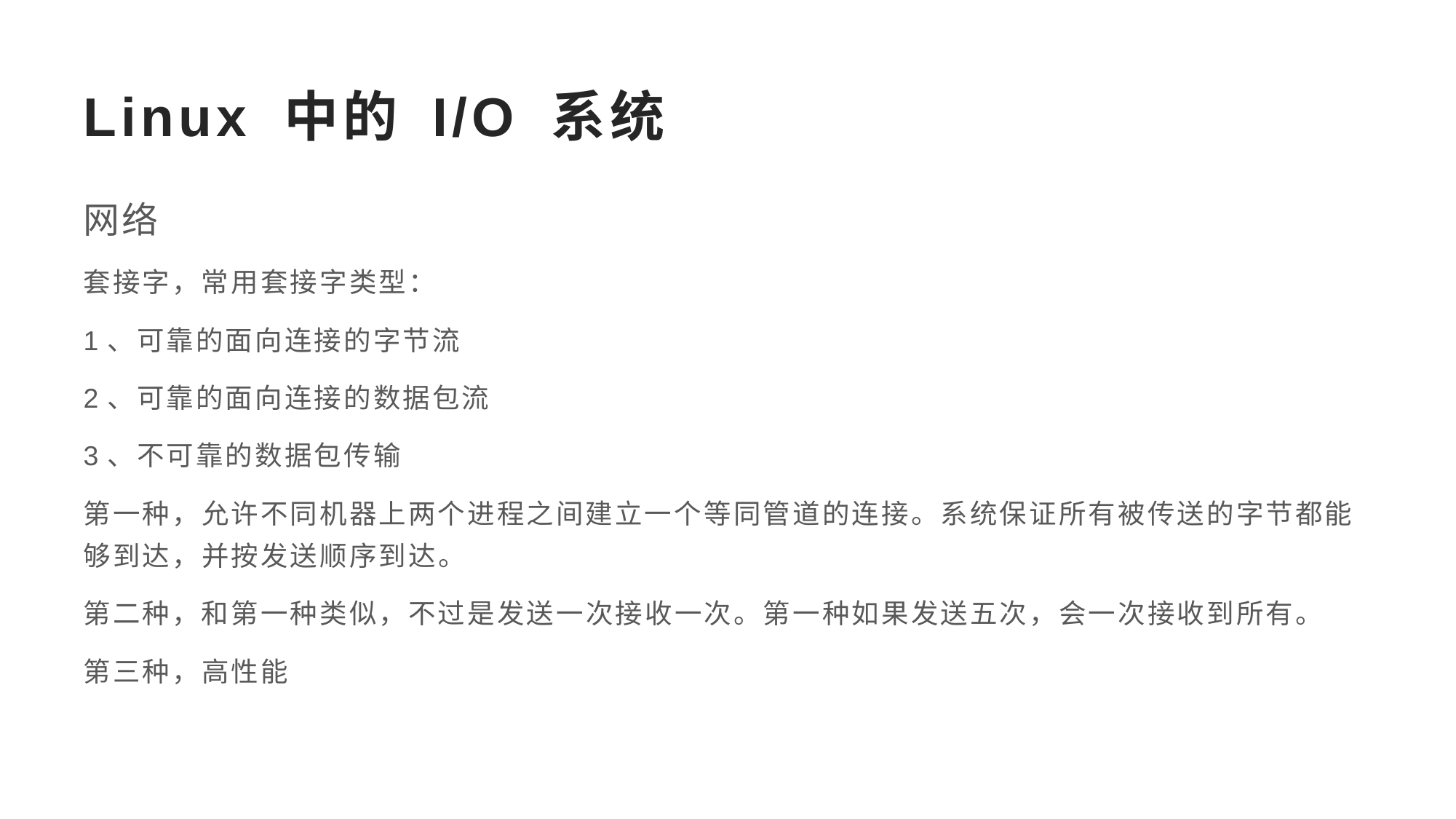

# Linux 中的 I/O 系统
网络
套接字，常用套接字类型：
1、可靠的面向连接的字节流
2、可靠的面向连接的数据包流
3、不可靠的数据包传输
第一种，允许不同机器上两个进程之间建立一个等同管道的连接。系统保证所有被传送的字节都能够到达，并按发送顺序到达。
第二种，和第一种类似，不过是发送一次接收一次。第一种如果发送五次，会一次接收到所有。
第三种，高性能